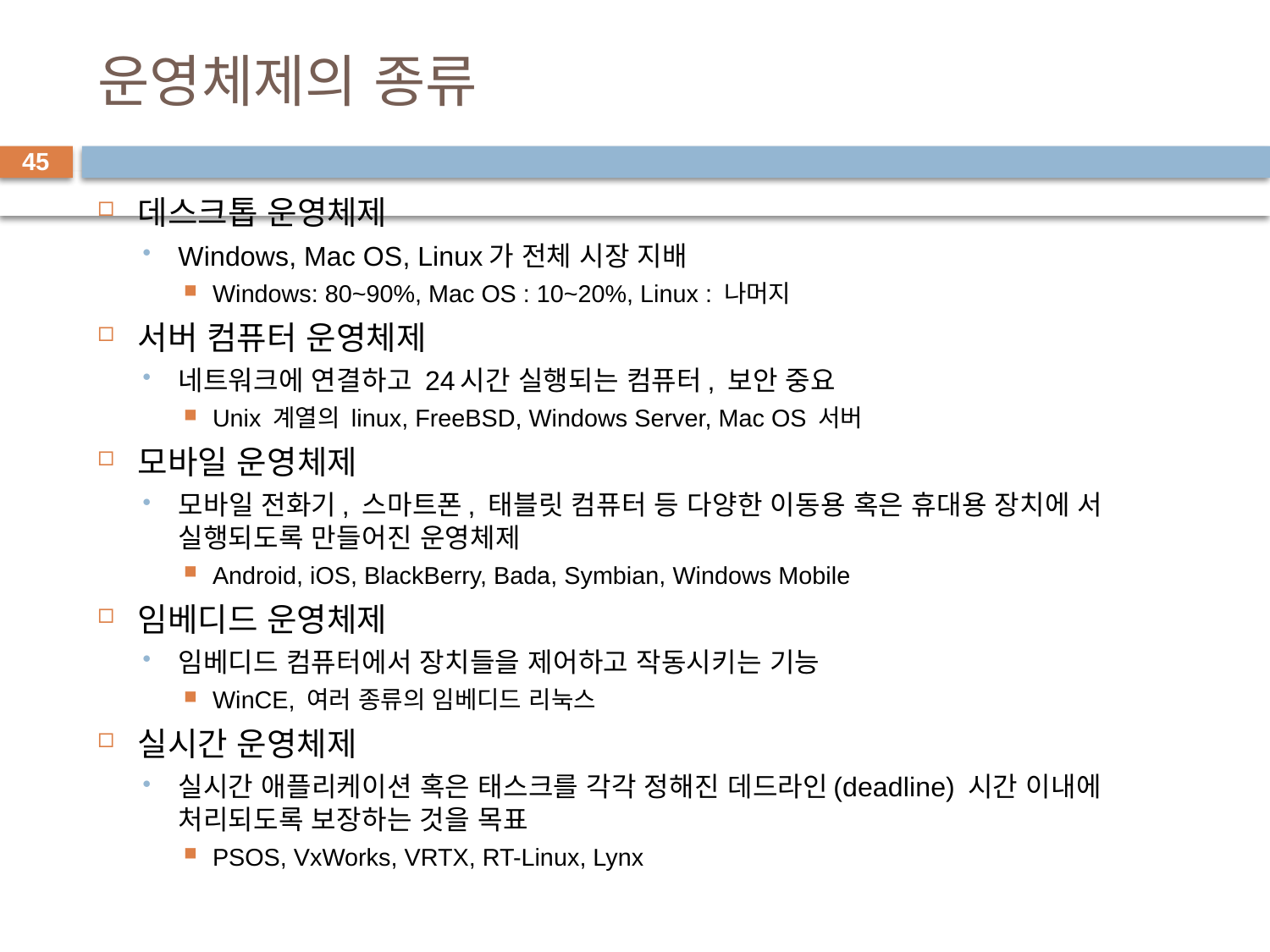

# 운영체제의 종류
45
데스크톱 운영체제
Windows, Mac OS, Linux가 전체 시장 지배
Windows: 80~90%, Mac OS : 10~20%, Linux : 나머지
서버 컴퓨터 운영체제
네트워크에 연결하고 24시간 실행되는 컴퓨터, 보안 중요
Unix 계열의 linux, FreeBSD, Windows Server, Mac OS 서버
모바일 운영체제
모바일 전화기, 스마트폰, 태블릿 컴퓨터 등 다양한 이동용 혹은 휴대용 장치에 서 실행되도록 만들어진 운영체제
Android, iOS, BlackBerry, Bada, Symbian, Windows Mobile
임베디드 운영체제
임베디드 컴퓨터에서 장치들을 제어하고 작동시키는 기능
WinCE, 여러 종류의 임베디드 리눅스
실시간 운영체제
실시간 애플리케이션 혹은 태스크를 각각 정해진 데드라인(deadline) 시간 이내에 처리되도록 보장하는 것을 목표
PSOS, VxWorks, VRTX, RT-Linux, Lynx